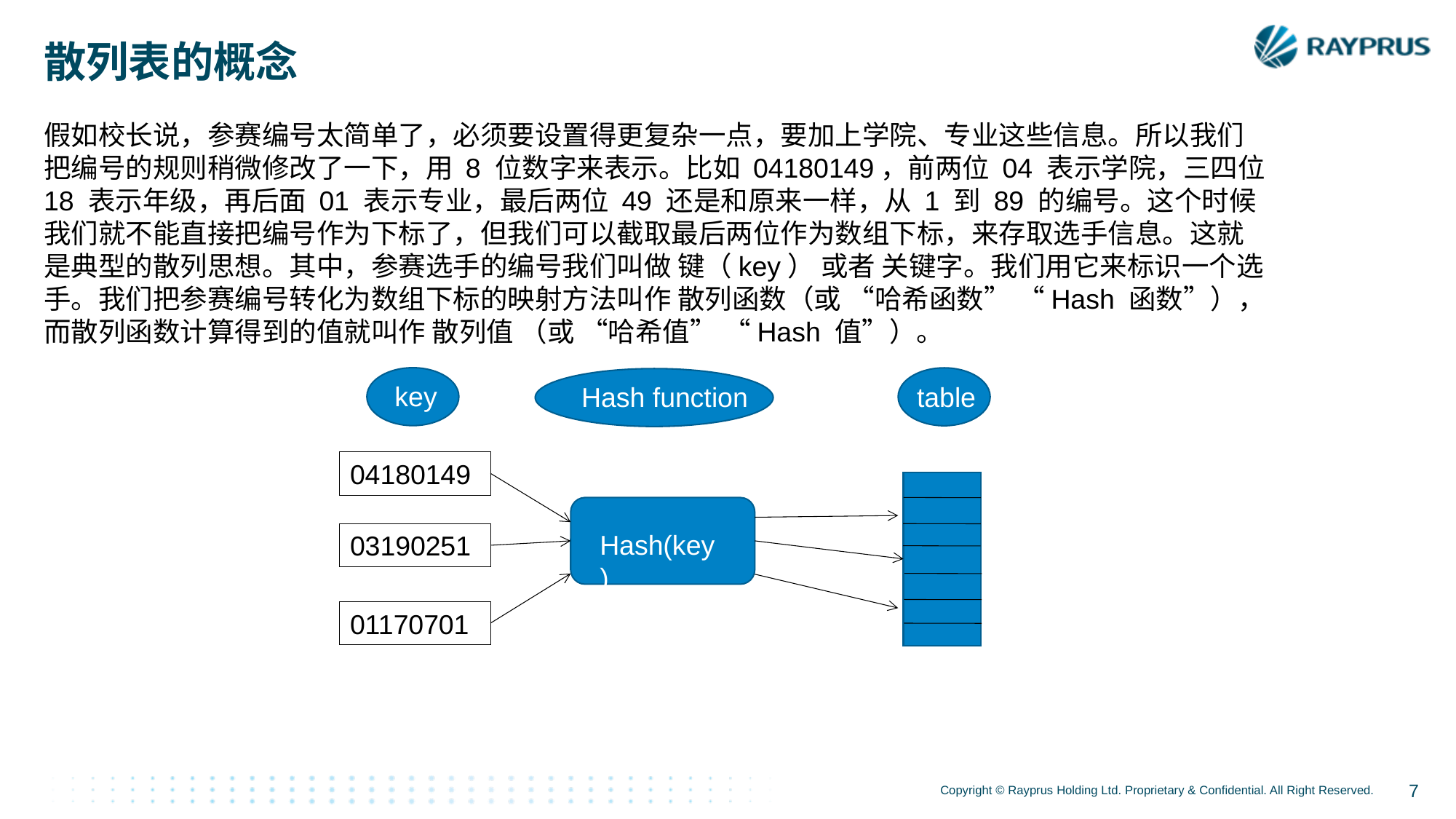

散列表的概念
假如校长说，参赛编号太简单了，必须要设置得更复杂一点，要加上学院、专业这些信息。所以我们把编号的规则稍微修改了一下，用 8 位数字来表示。比如 04180149，前两位 04 表示学院，三四位 18 表示年级，再后面 01 表示专业，最后两位 49 还是和原来一样，从 1 到 89 的编号。这个时候我们就不能直接把编号作为下标了，但我们可以截取最后两位作为数组下标，来存取选手信息。这就是典型的散列思想。其中，参赛选手的编号我们叫做 键（key） 或者 关键字。我们用它来标识一个选手。我们把参赛编号转化为数组下标的映射方法叫作 散列函数（或 “哈希函数” “Hash 函数”），而散列函数计算得到的值就叫作 散列值 （或 “哈希值” “Hash 值”）。

key

Hash function

table

04180149

Hash(key)

03190251
01170701
7
Copyright © Rayprus Holding Ltd. Proprietary & Confidential. All Right Reserved.